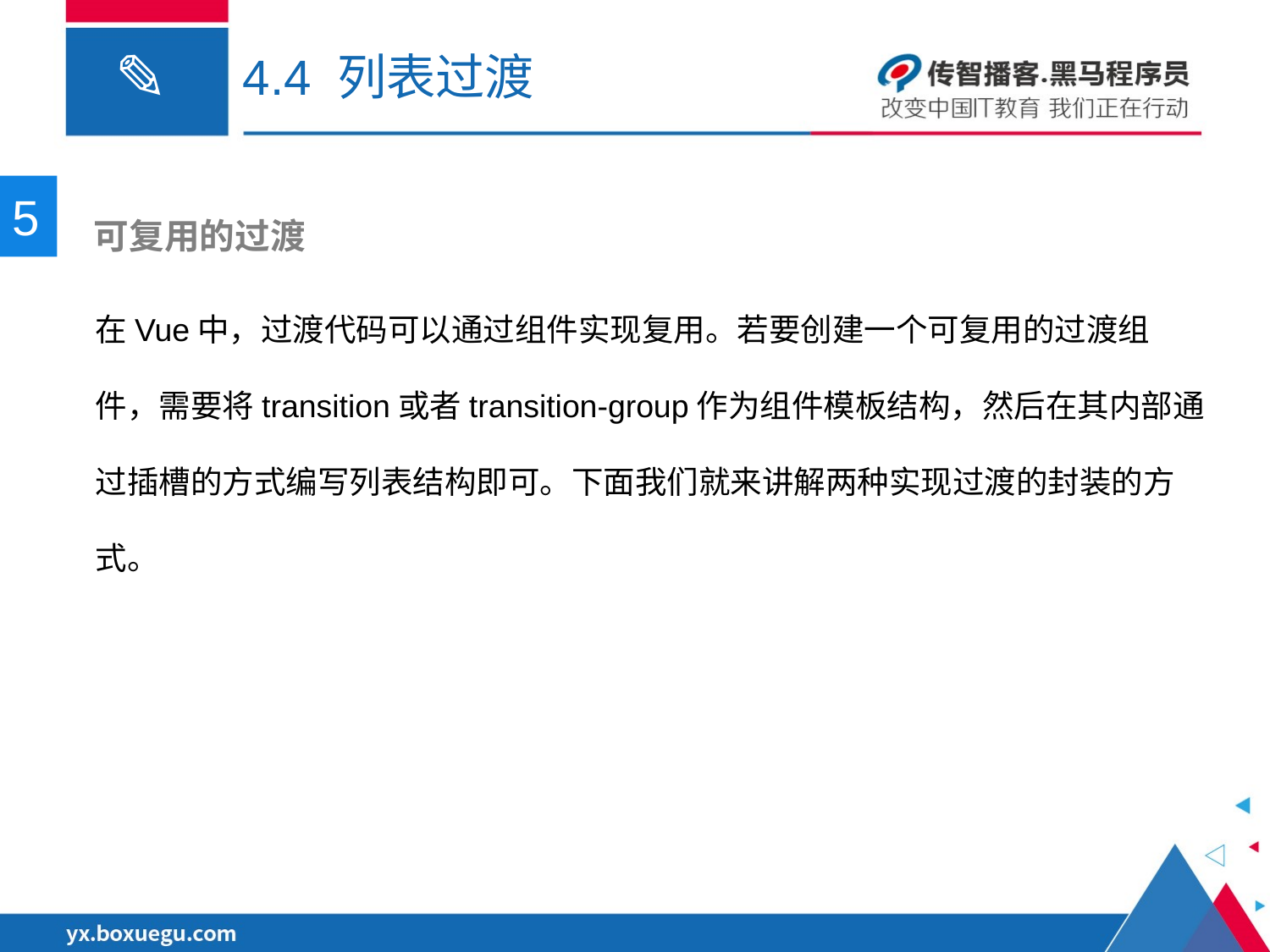

# 4.4 列表过渡

5
  可复用的过渡
在Vue中，过渡代码可以通过组件实现复用。若要创建一个可复用的过渡组件，需要将transition或者transition-group作为组件模板结构，然后在其内部通过插槽的方式编写列表结构即可。下面我们就来讲解两种实现过渡的封装的方式。